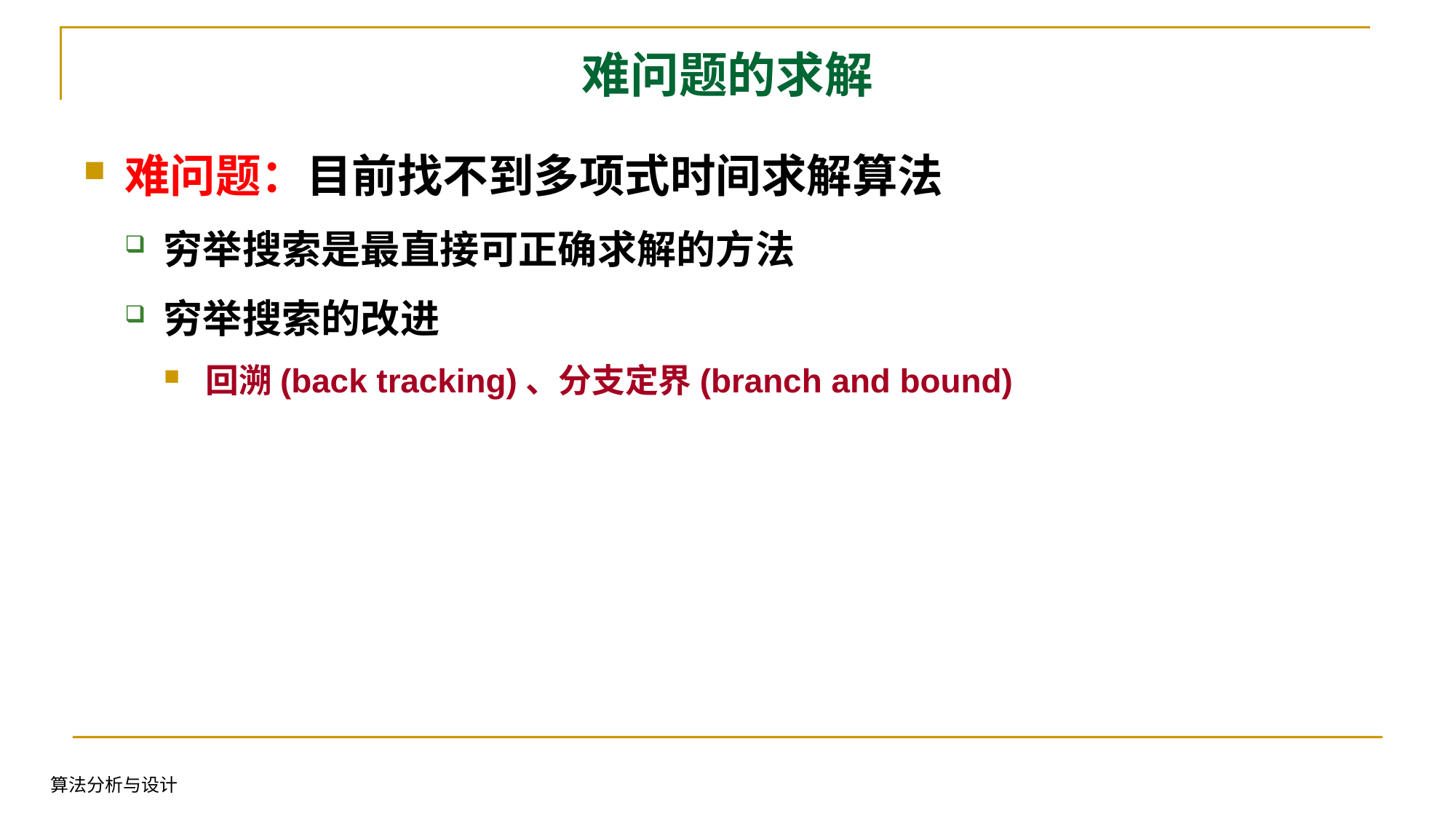

# 难问题的求解
难问题：目前找不到多项式时间求解算法
穷举搜索是最直接可正确求解的方法
穷举搜索的改进
回溯(back tracking)、分支定界(branch and bound)
算法分析与设计